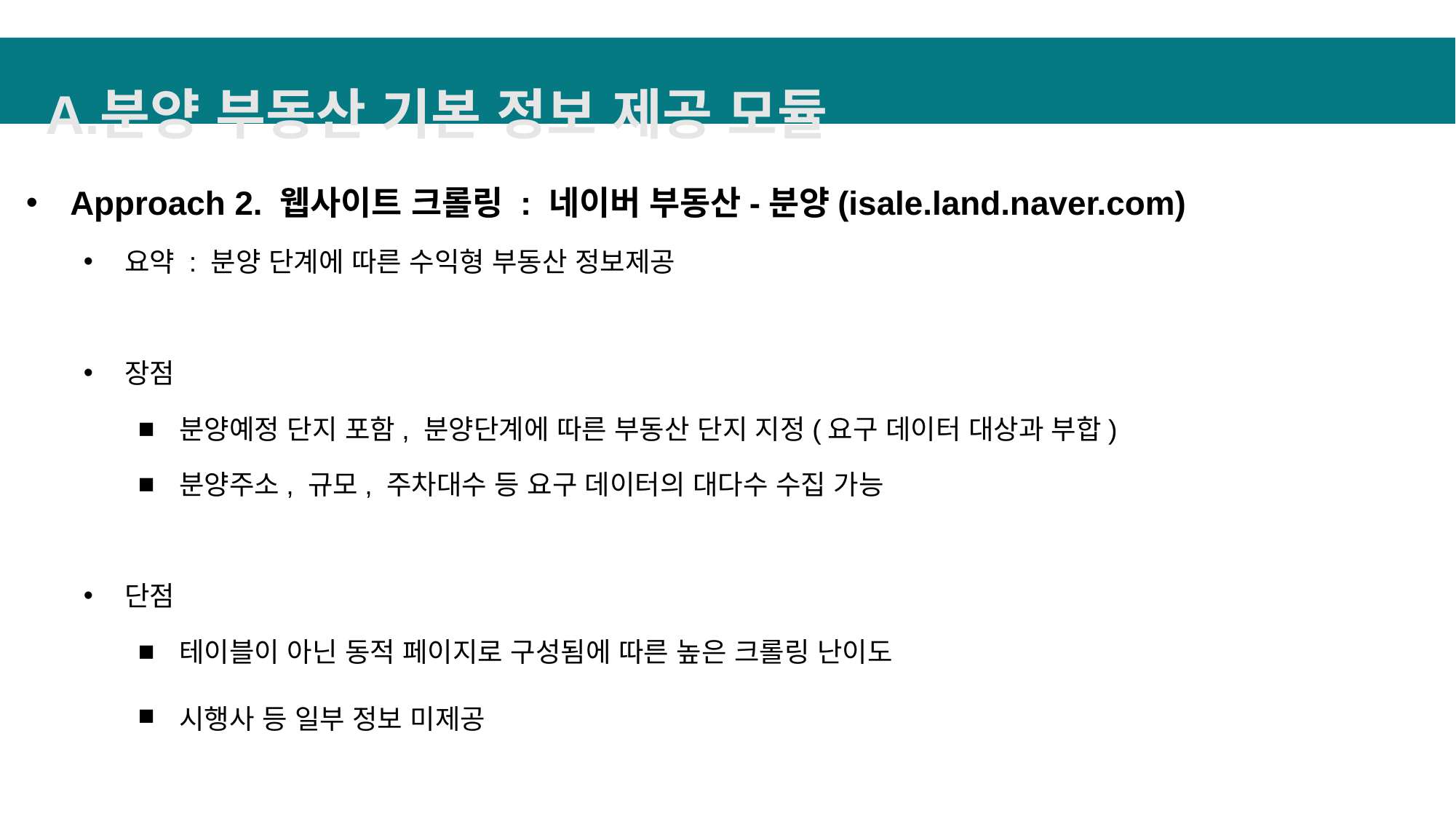

분양 부동산 기본 정보 제공 모듈
Approach 2. 웹사이트 크롤링 : 네이버 부동산-분양(isale.land.naver.com)
요약 : 분양 단계에 따른 수익형 부동산 정보제공

장점
분양예정 단지 포함, 분양단계에 따른 부동산 단지 지정(요구 데이터 대상과 부합)
분양주소, 규모, 주차대수 등 요구 데이터의 대다수 수집 가능
단점
테이블이 아닌 동적 페이지로 구성됨에 따른 높은 크롤링 난이도
시행사 등 일부 정보 미제공